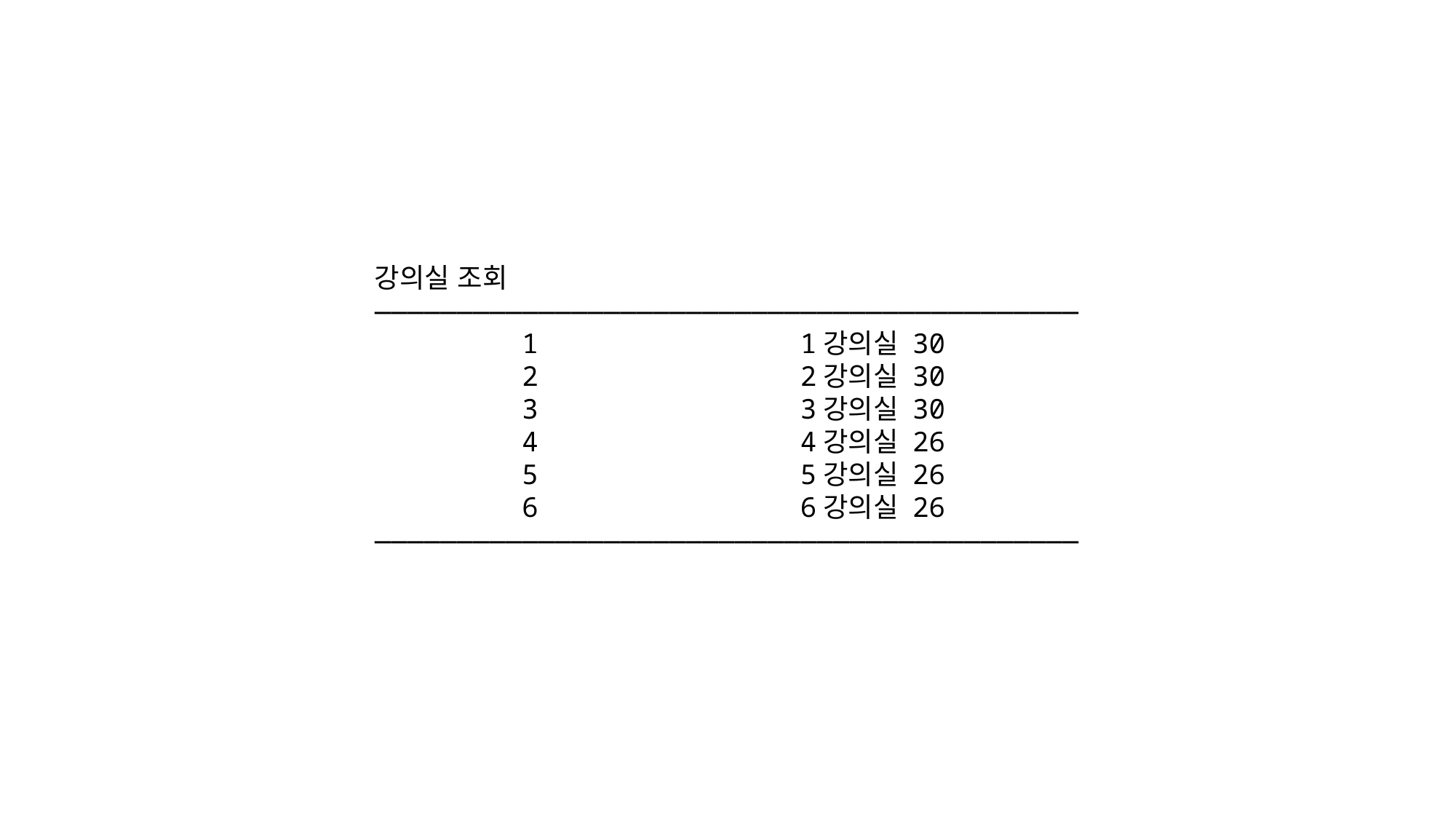

강의실 조회
―――――――――――――――――――――――――――――――――――――――――――
         1                1강의실 30
         2                2강의실 30
         3                3강의실 30
         4                4강의실 26
         5                5강의실 26
         6                6강의실 26
―――――――――――――――――――――――――――――――――――――――――――